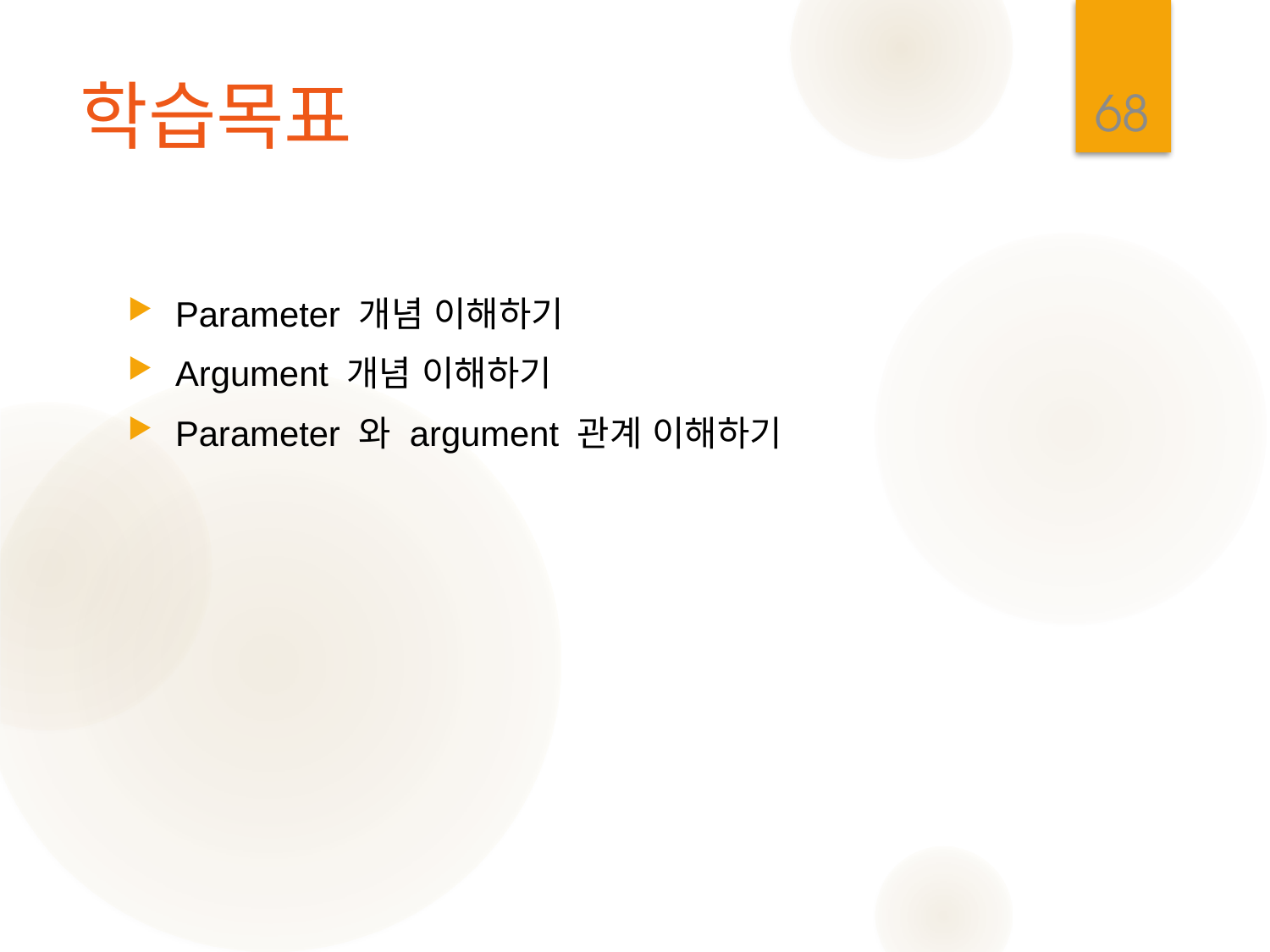

68
# 학습목표
Parameter 개념 이해하기
Argument 개념 이해하기
Parameter 와 argument 관계 이해하기